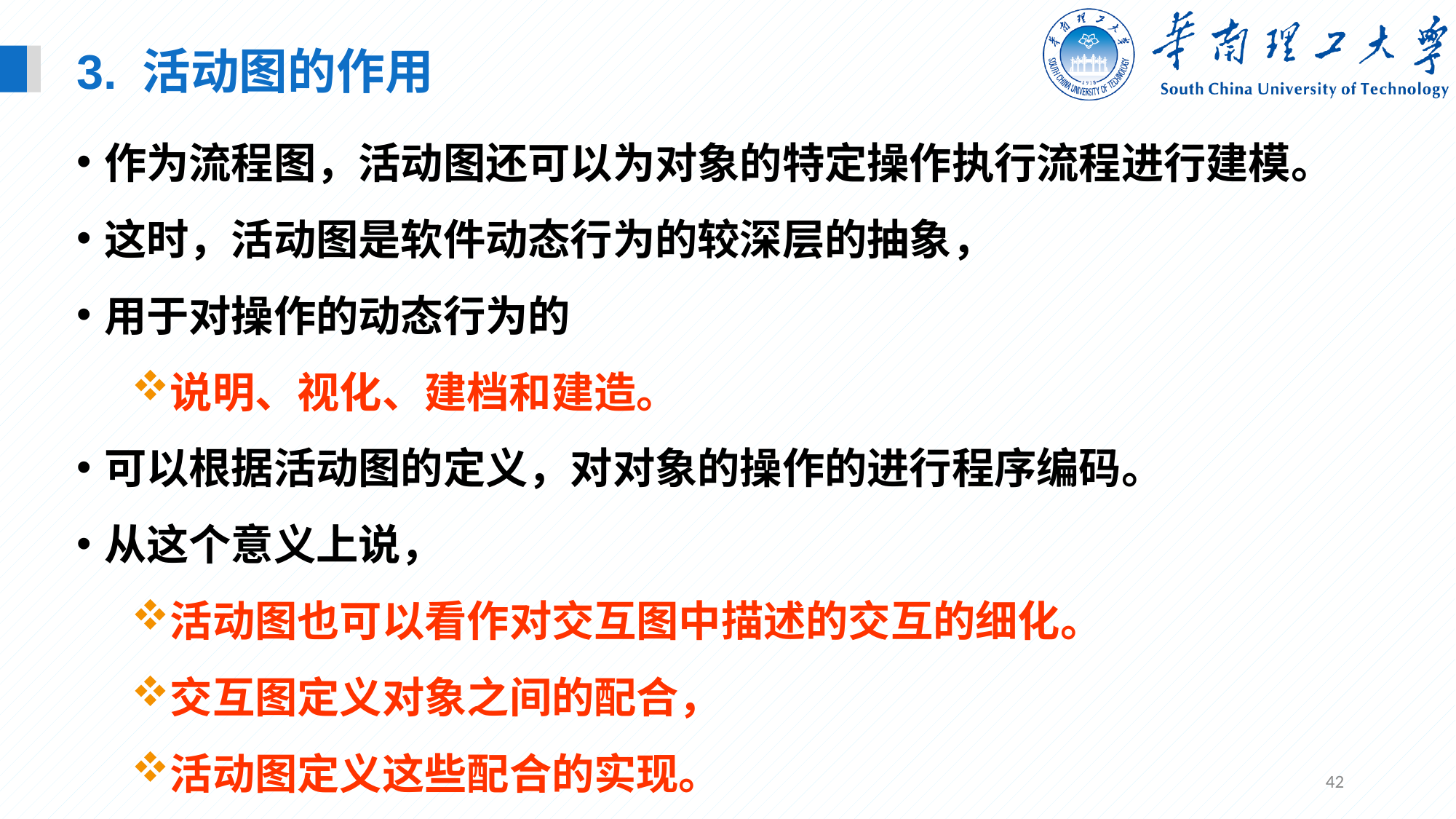

3. 活动图的作用
作为流程图，活动图还可以为对象的特定操作执行流程进行建模。
这时，活动图是软件动态行为的较深层的抽象，
用于对操作的动态行为的
说明、视化、建档和建造。
可以根据活动图的定义，对对象的操作的进行程序编码。
从这个意义上说，
活动图也可以看作对交互图中描述的交互的细化。
交互图定义对象之间的配合，
活动图定义这些配合的实现。
42